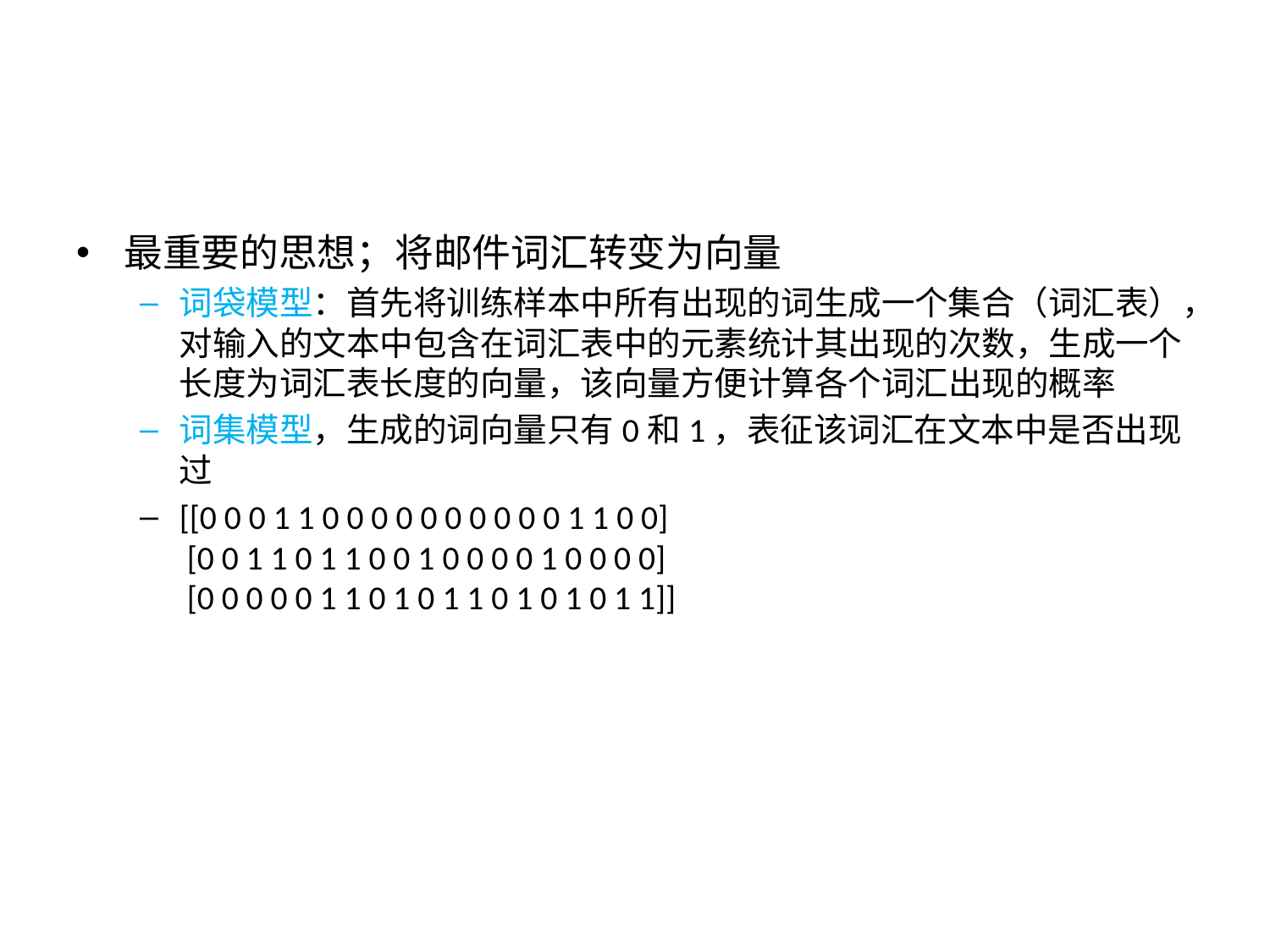

#
最重要的思想；将邮件词汇转变为向量
词袋模型：首先将训练样本中所有出现的词生成一个集合（词汇表），对输入的文本中包含在词汇表中的元素统计其出现的次数，生成一个长度为词汇表长度的向量，该向量方便计算各个词汇出现的概率
词集模型，生成的词向量只有0和1，表征该词汇在文本中是否出现过
[[0 0 0 1 1 0 0 0 0 0 0 0 0 0 0 1 1 0 0]
 [0 0 1 1 0 1 1 0 0 1 0 0 0 0 1 0 0 0 0]
 [0 0 0 0 0 1 1 0 1 0 1 1 0 1 0 1 0 1 1]]